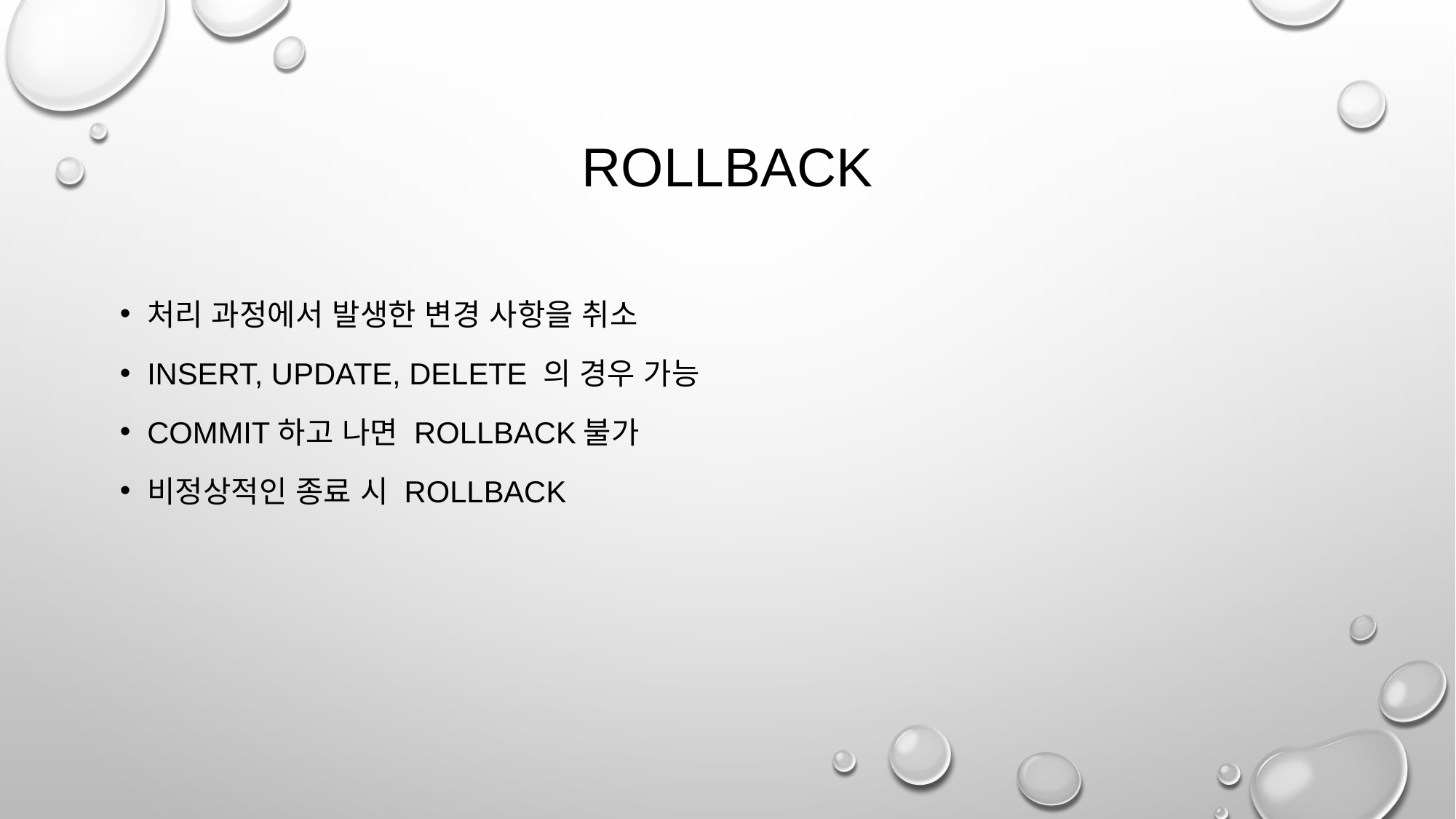

# rollback
처리 과정에서 발생한 변경 사항을 취소
Insert, update, delete 의 경우 가능
Commit하고 나면 rollback불가
비정상적인 종료 시 ROLLBACK